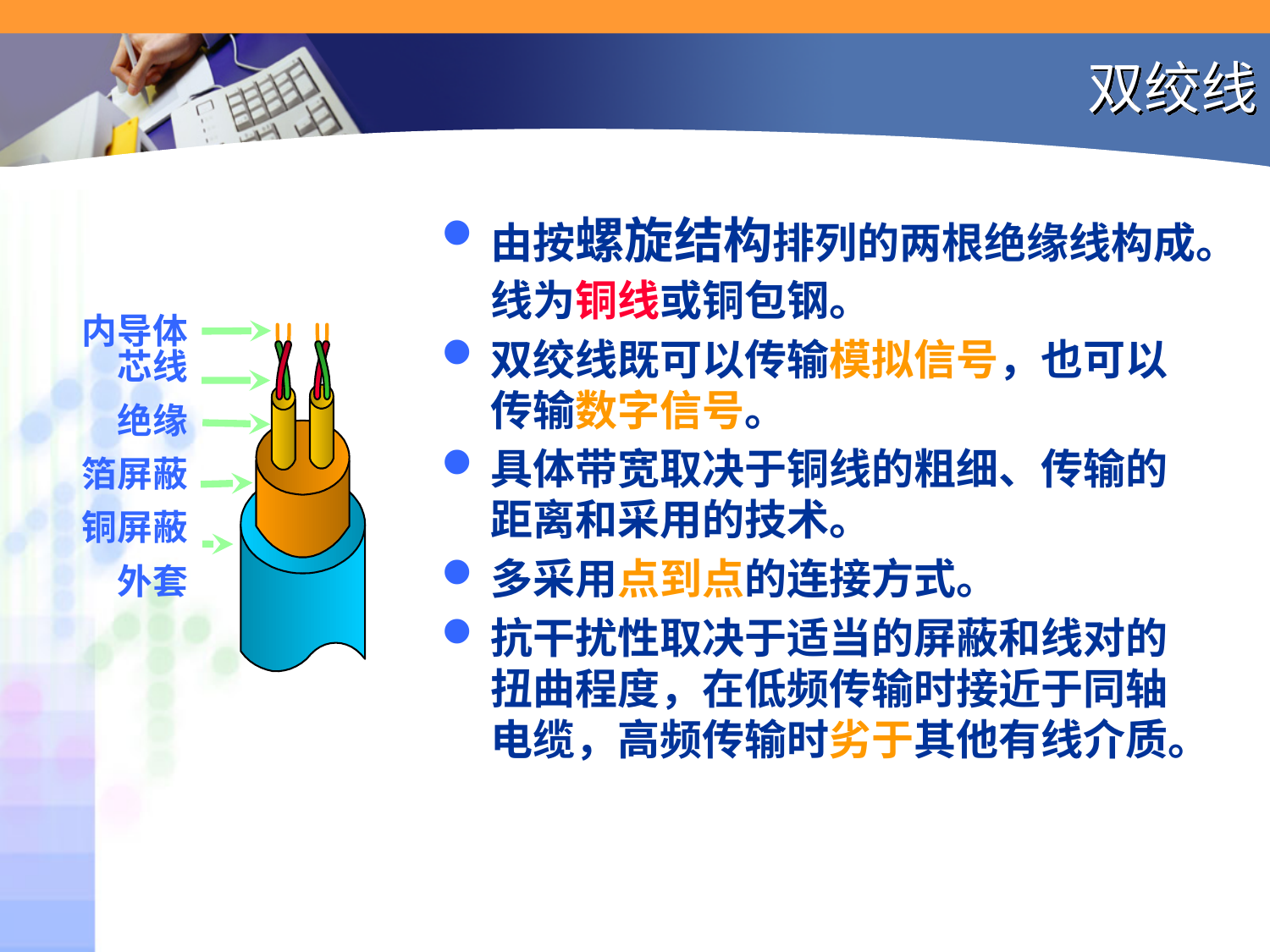

# 双绞线
由按螺旋结构排列的两根绝缘线构成。线为铜线或铜包钢。
双绞线既可以传输模拟信号，也可以传输数字信号。
具体带宽取决于铜线的粗细、传输的距离和采用的技术。
多采用点到点的连接方式。
抗干扰性取决于适当的屏蔽和线对的扭曲程度，在低频传输时接近于同轴电缆，高频传输时劣于其他有线介质。
内导体芯线
绝缘
箔屏蔽
铜屏蔽
外套